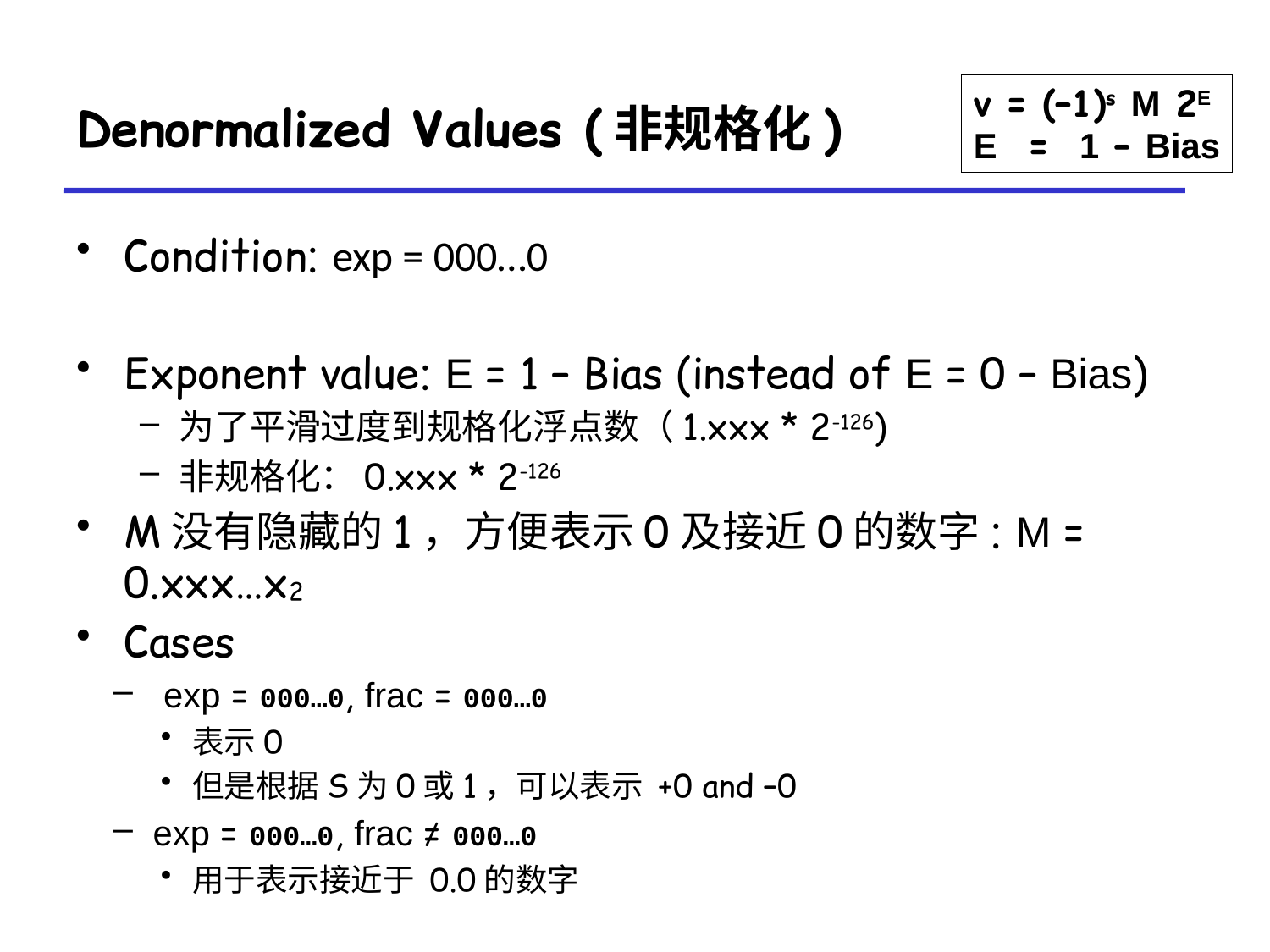

# Denormalized Values (非规格化)
v = (–1)s M 2E
E  =  1 – Bias
Condition: exp = 000…0

Exponent value: E = 1 – Bias (instead of E = 0 – Bias)
为了平滑过度到规格化浮点数（1.xxx * 2-126)
非规格化：0.xxx * 2-126
M没有隐藏的1，方便表示0及接近0的数字: M = 0.xxx…x2
Cases
 exp = 000…0, frac = 000…0
表示0
但是根据S为0或1，可以表示 +0 and –0
exp = 000…0, frac ≠ 000…0
用于表示接近于 0.0的数字